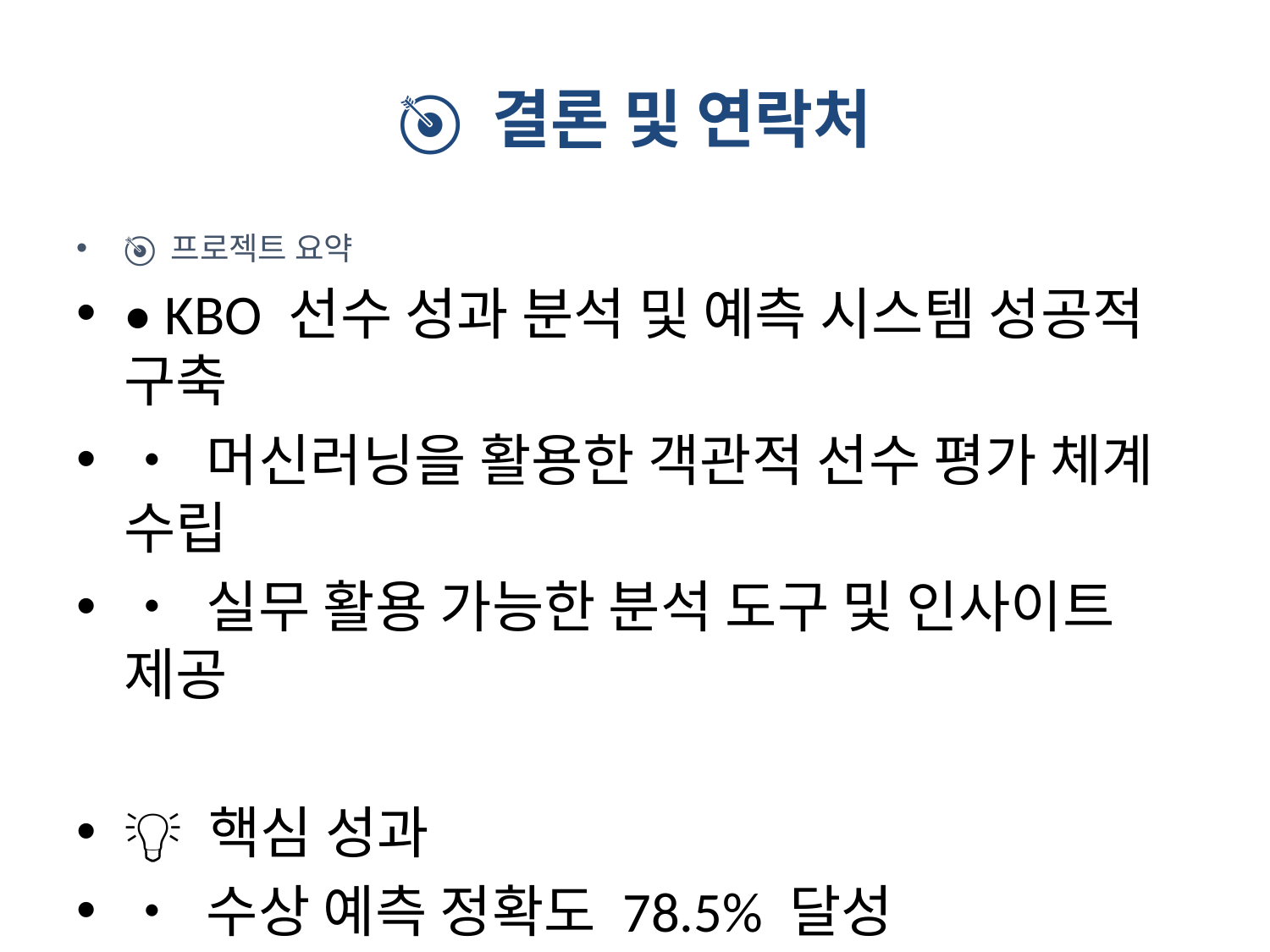

# 🎯 결론 및 연락처
🎯 프로젝트 요약
• KBO 선수 성과 분석 및 예측 시스템 성공적 구축
• 머신러닝을 활용한 객관적 선수 평가 체계 수립
• 실무 활용 가능한 분석 도구 및 인사이트 제공

💡 핵심 성과
• 수상 예측 정확도 78.5% 달성
• 연봉 예측 모델 R² 0.82 달성
• 체계적인 데이터 분석 파이프라인 구축
• 확장 가능한 시스템 아키텍처 설계

📞 연락처
• 이메일: [이메일 주소]
• 전화번호: [전화번호]
• GitHub: [GitHub 링크]
• LinkedIn: [LinkedIn 링크]

🚀 이제 이 시스템으로 KBO의 데이터 기반 의사결정을 지원하겠습니다!